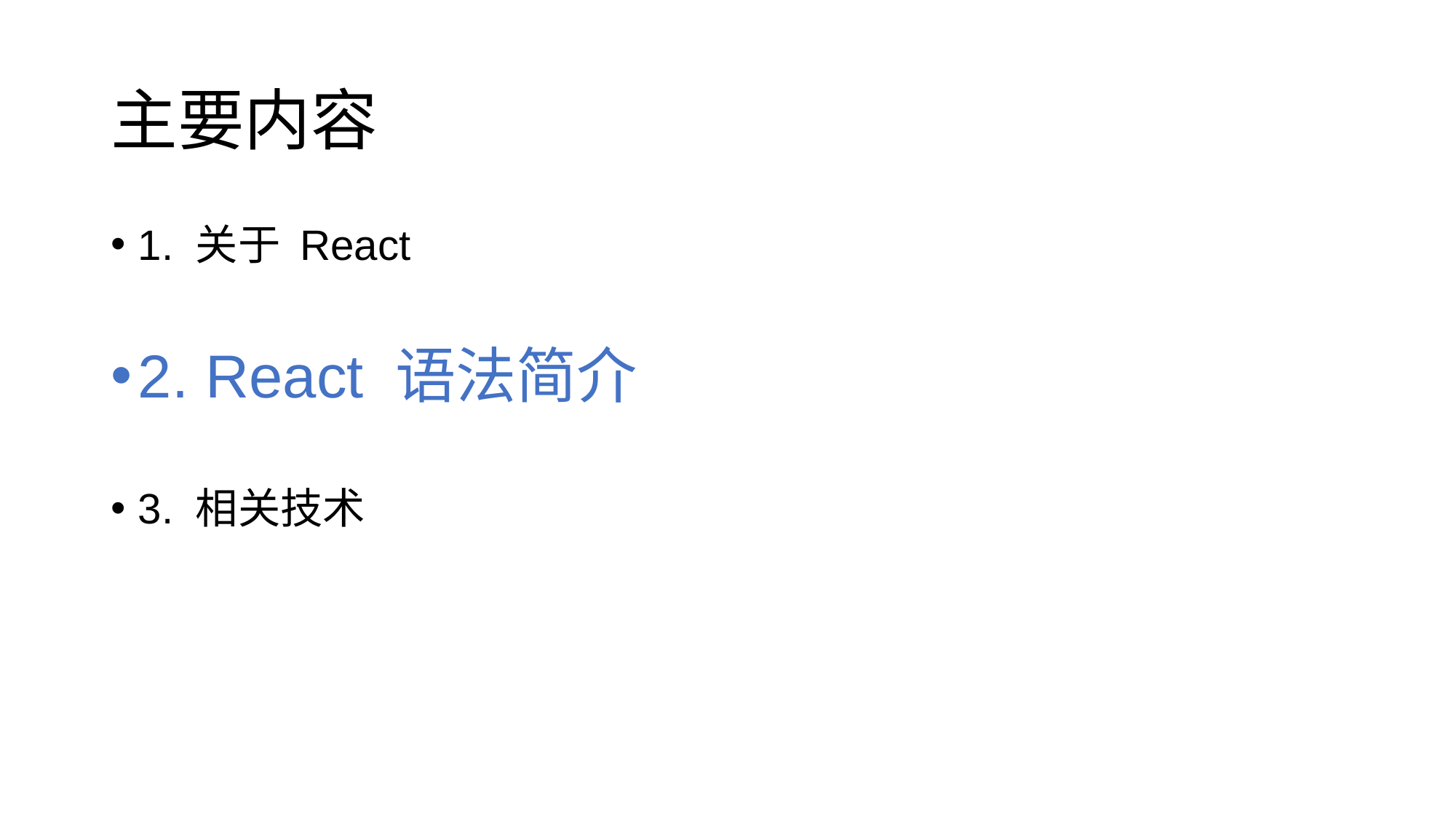

# 主要内容
1. 关于 React

2. React 语法简介

3. 相关技术